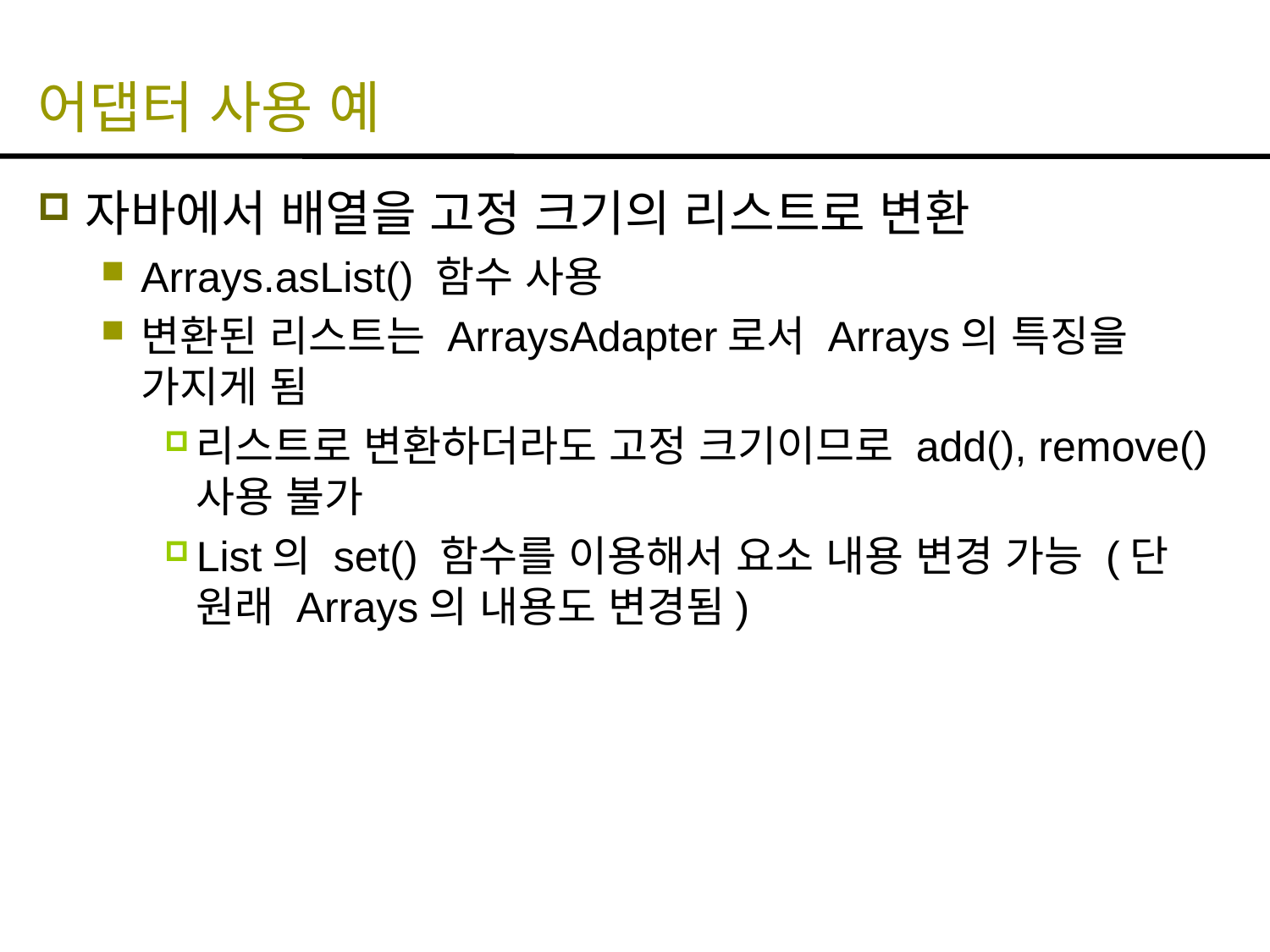

# 어댑터 사용 예
자바에서 배열을 고정 크기의 리스트로 변환
Arrays.asList() 함수 사용
변환된 리스트는 ArraysAdapter로서 Arrays의 특징을 가지게 됨
리스트로 변환하더라도 고정 크기이므로 add(), remove() 사용 불가
List의 set() 함수를 이용해서 요소 내용 변경 가능 (단 원래 Arrays의 내용도 변경됨)